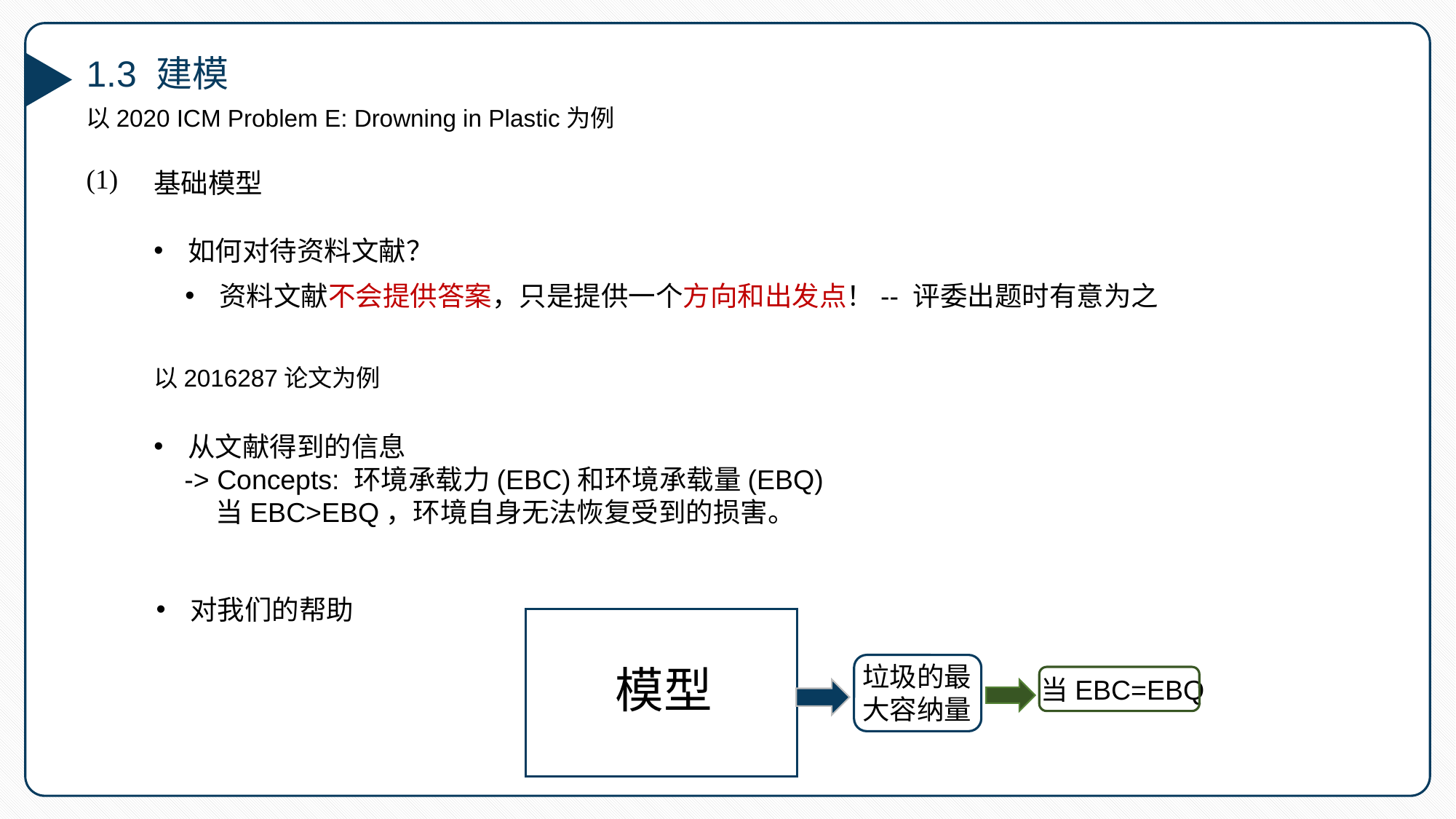

1.3 建模

以2020 ICM Problem E: Drowning in Plastic为例
(1)
基础模型
如何对待资料文献？
资料文献不会提供答案，只是提供一个方向和出发点！-- 评委出题时有意为之
以2016287论文为例
从文献得到的信息
    -> Concepts: 环境承载力(EBC)和环境承载量(EBQ)
         当EBC>EBQ，环境自身无法恢复受到的损害。
对我们的帮助

模型
垃圾的最大容纳量

当EBC=EBQ